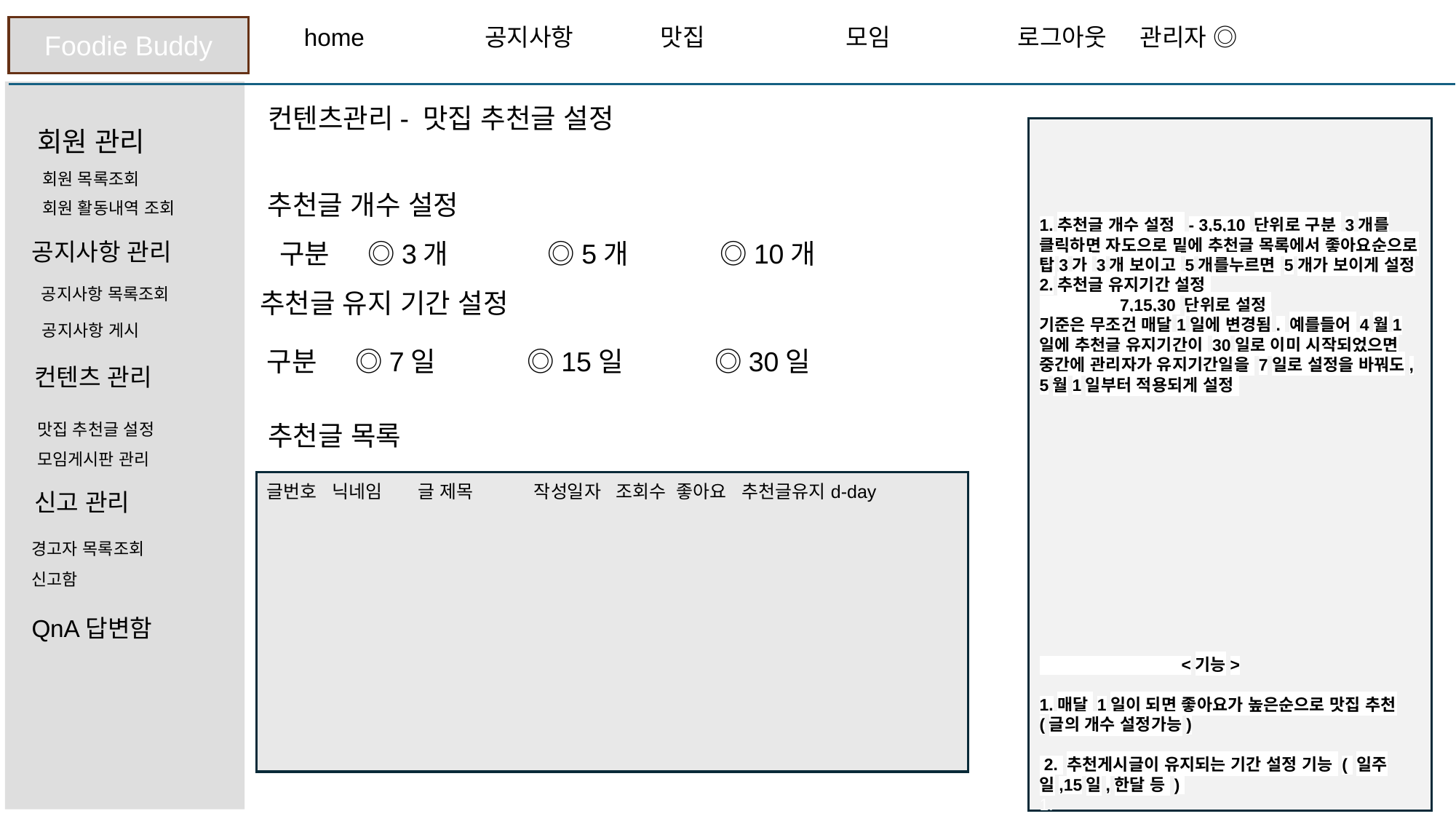

Foodie Buddy
        home                 공지사항             맛집                     모임                   로그아웃     관리자 ◎

컨텐츠관리- 맛집 추천글 설정

1.추천글 개수 설정  - 3,5,10 단위로 구분 3개를 클릭하면 자도으로 밑에 추천글 목록에서 좋아요순으로 탑3가 3개 보이고 5개를누르면 5개가 보이게 설정
2.추천글 유지기간 설정
                 7,15,30 단위로 설정
기준은 무조건 매달1일에 변경됨. 예를들어 4월1일에 추천글 유지기간이 30일로 이미 시작되었으면 중간에 관리자가 유지기간일을 7일로 설정을 바꿔도, 5월1일부터 적용되게 설정

                              <기능>

1.매달 1일이 되면 좋아요가 높은순으로 맛집 추천 (글의 개수 설정가능)

 2. 추천게시글이 유지되는 기간 설정 기능 ( 일주일,15일,한달 등 )
1.
회원 관리
회원 목록조회
추천글 개수 설정
회원 활동내역 조회
공지사항 관리
구분     ◎3개             ◎5개            ◎10개
공지사항 목록조회
추천글 유지 기간 설정
공지사항 게시
구분     ◎7일            ◎15일            ◎30일
컨텐츠 관리
맛집 추천글 설정
추천글 목록
모임게시판 관리
글번호   닉네임       글 제목            작성일자   조회수  좋아요   추천글유지d-day

신고 관리
경고자 목록조회
신고함
QnA답변함